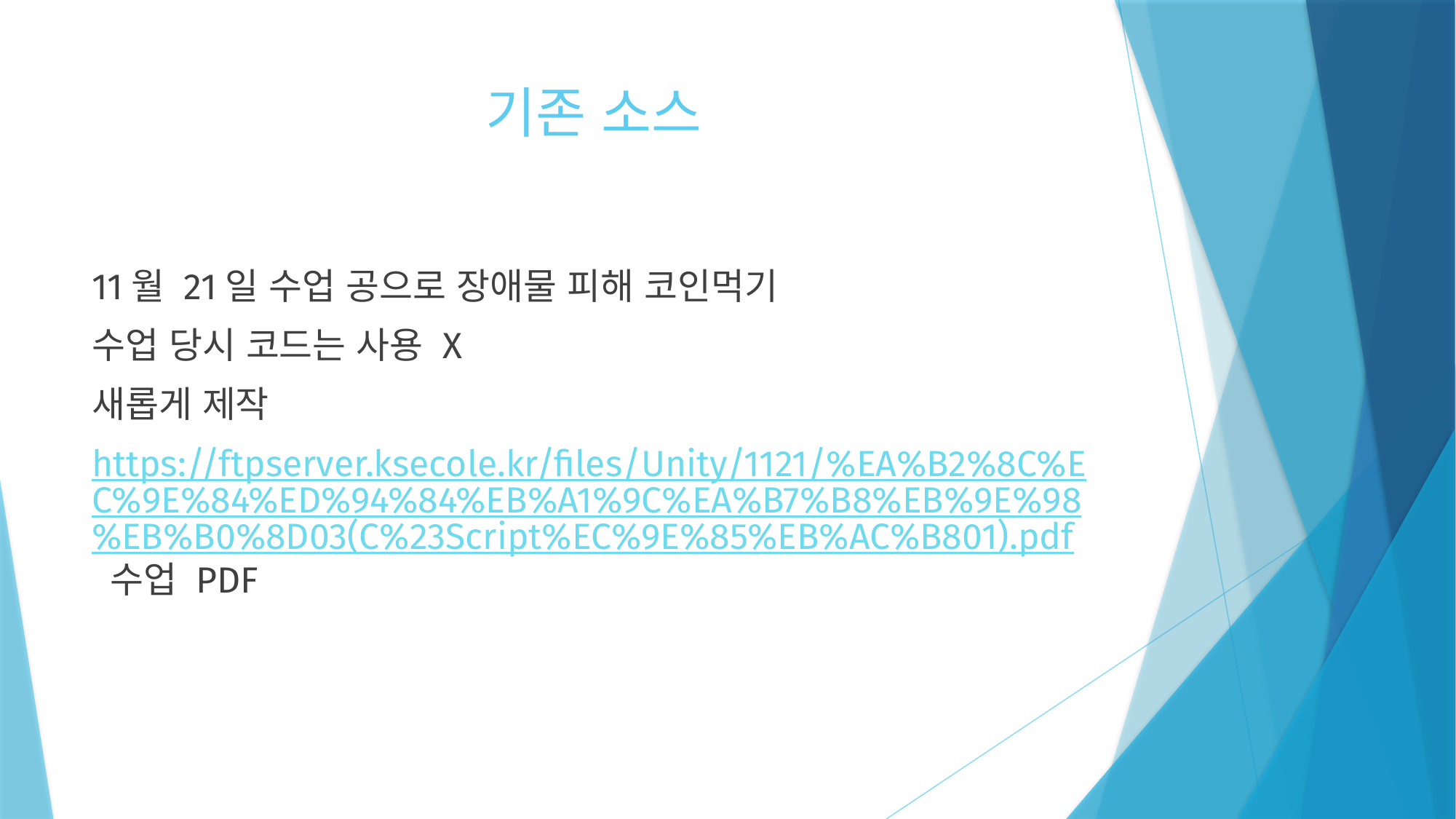

# 기존 소스
11월 21일 수업 공으로 장애물 피해 코인먹기
수업 당시 코드는 사용 X
새롭게 제작
https://ftpserver.ksecole.kr/files/Unity/1121/%EA%B2%8C%EC%9E%84%ED%94%84%EB%A1%9C%EA%B7%B8%EB%9E%98%EB%B0%8D03(C%23Script%EC%9E%85%EB%AC%B801).pdf 수업 PDF